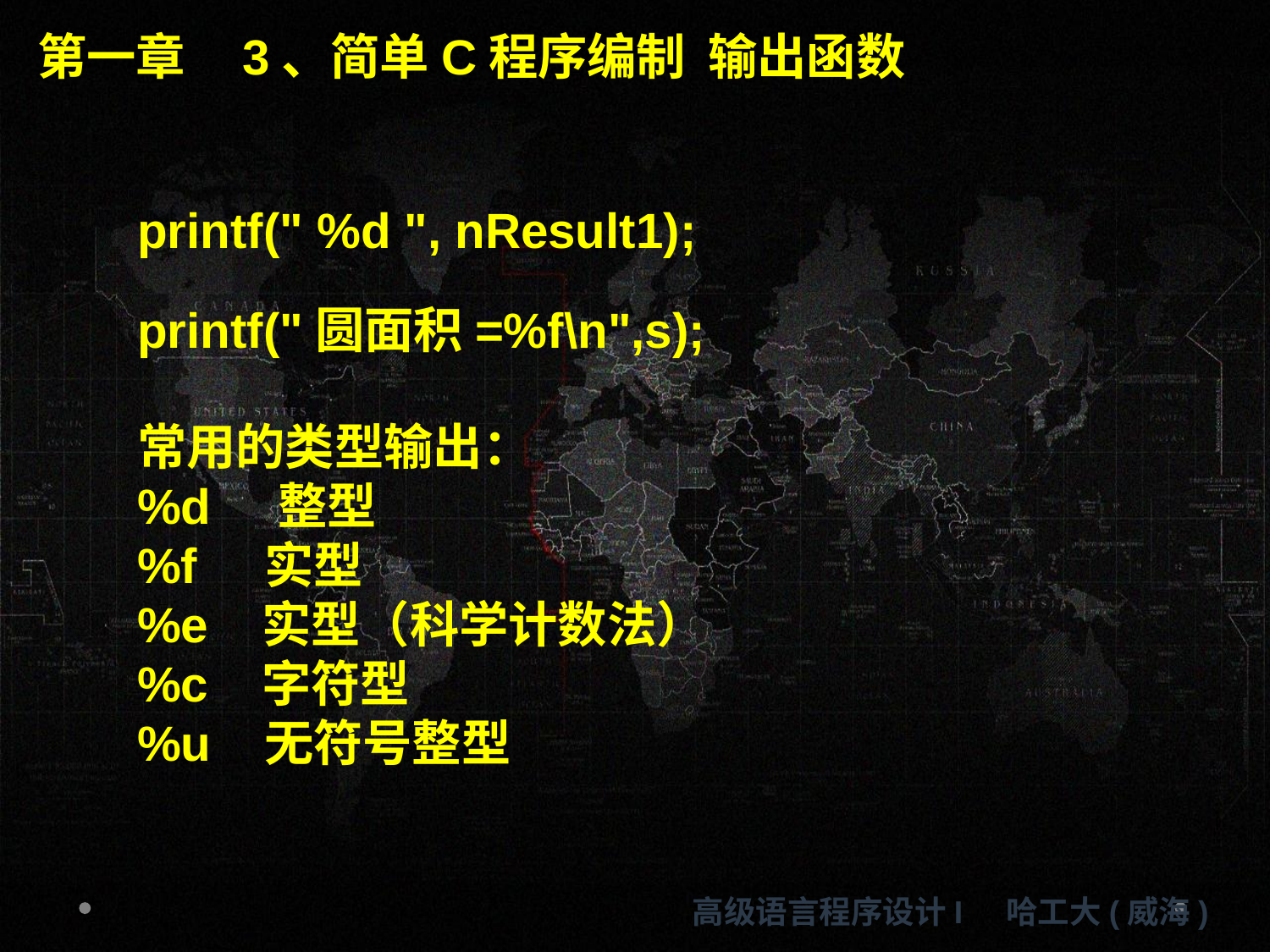

第一章    3、简单C程序编制  输出函数
printf(" %d ", nResult1);
printf("圆面积=%f\n",s);

常用的类型输出：
%d    整型
%f    实型
%e   实型（科学计数法）
%c   字符型
%u   无符号整型